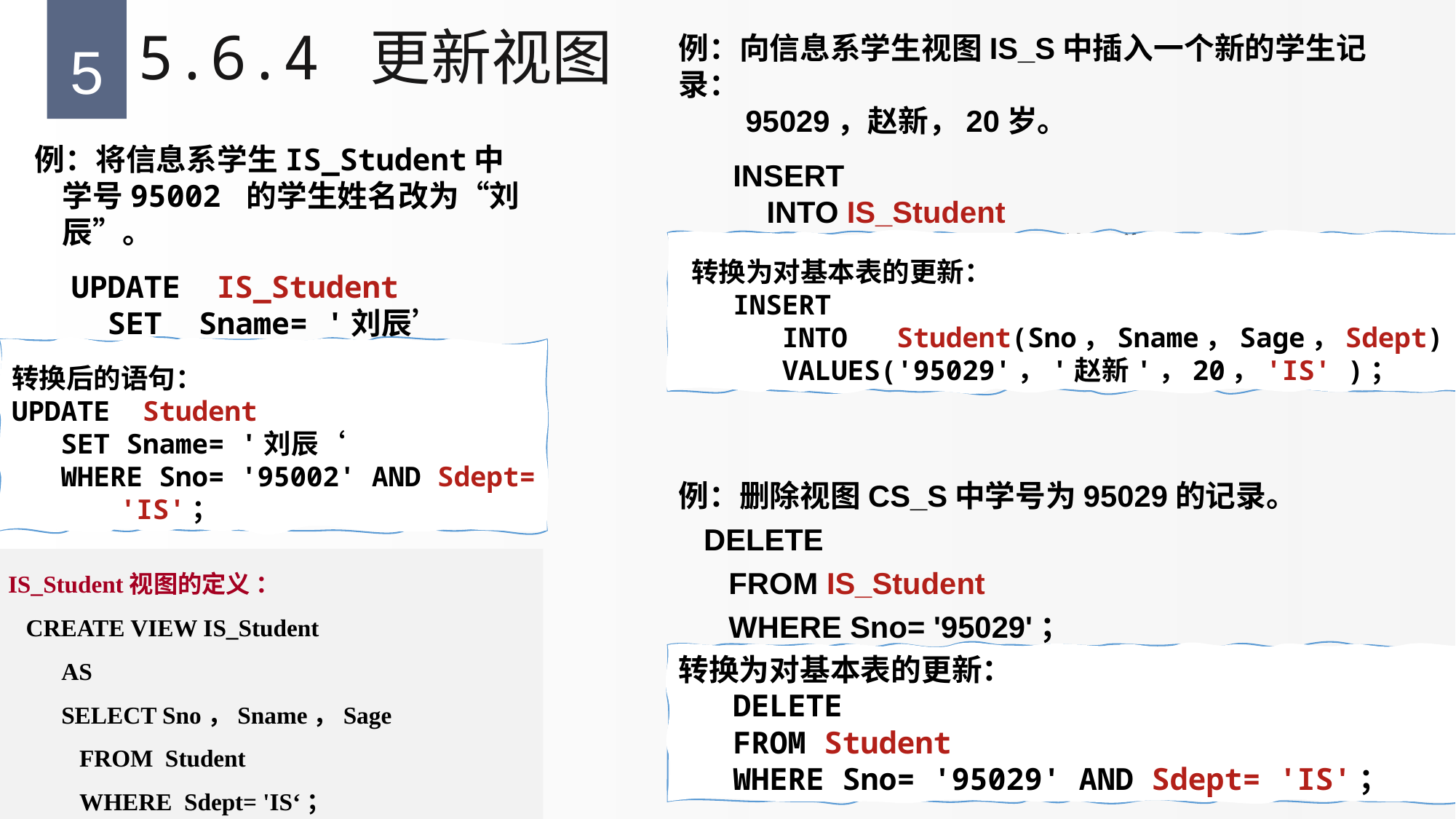

# 5.6.4 更新视图
例：向信息系学生视图IS_S中插入一个新的学生记录：
        95029，赵新，20岁。
INSERT
    INTO IS_Student
    VALUES(‘95029’，‘赵新’，20)；
例：将信息系学生IS_Student中学号95002 的学生姓名改为“刘辰”。
  UPDATE  IS_Student
    SET  Sname= '刘辰’
    WHERE  Sno= '95002'；
 转换为对基本表的更新：
INSERT
   INTO   Student(Sno，Sname，Sage，Sdept)
   VALUES('95029'，'赵新'，20，'IS' )；
转换后的语句：
UPDATE  Student
   SET Sname= '刘辰‘
   WHERE Sno= '95002' AND Sdept= 'IS'；
例：删除视图CS_S中学号为95029的记录。
   DELETE
      FROM IS_Student
      WHERE Sno= '95029'；

IS_Student视图的定义 ：
   CREATE VIEW IS_Student
AS
SELECT Sno，Sname，Sage
   FROM  Student
   WHERE  Sdept= 'IS‘；
转换为对基本表的更新：
DELETE
FROM Student
WHERE Sno= '95029' AND Sdept= 'IS'；
102